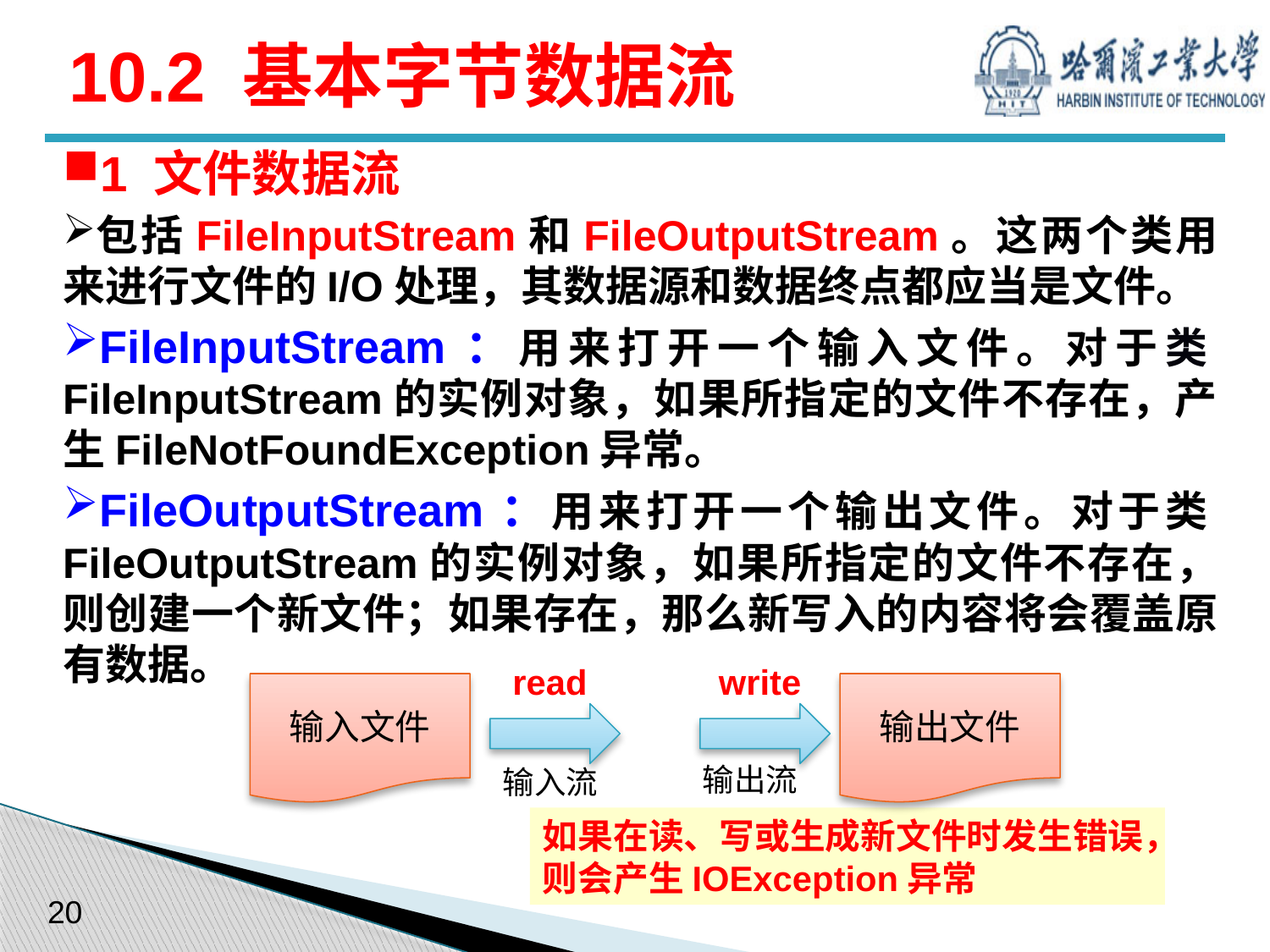

# 10.2 基本字节数据流
1 文件数据流
包括FileInputStream和FileOutputStream。这两个类用来进行文件的I/O处理，其数据源和数据终点都应当是文件。
FileInputStream：用来打开一个输入文件。对于类FileInputStream的实例对象，如果所指定的文件不存在，产生FileNotFoundException异常。
FileOutputStream：用来打开一个输出文件。对于类FileOutputStream的实例对象，如果所指定的文件不存在，则创建一个新文件；如果存在，那么新写入的内容将会覆盖原有数据。
read
输入文件

输入流
write
输出文件

输出流
如果在读、写或生成新文件时发生错误，则会产生IOException异常